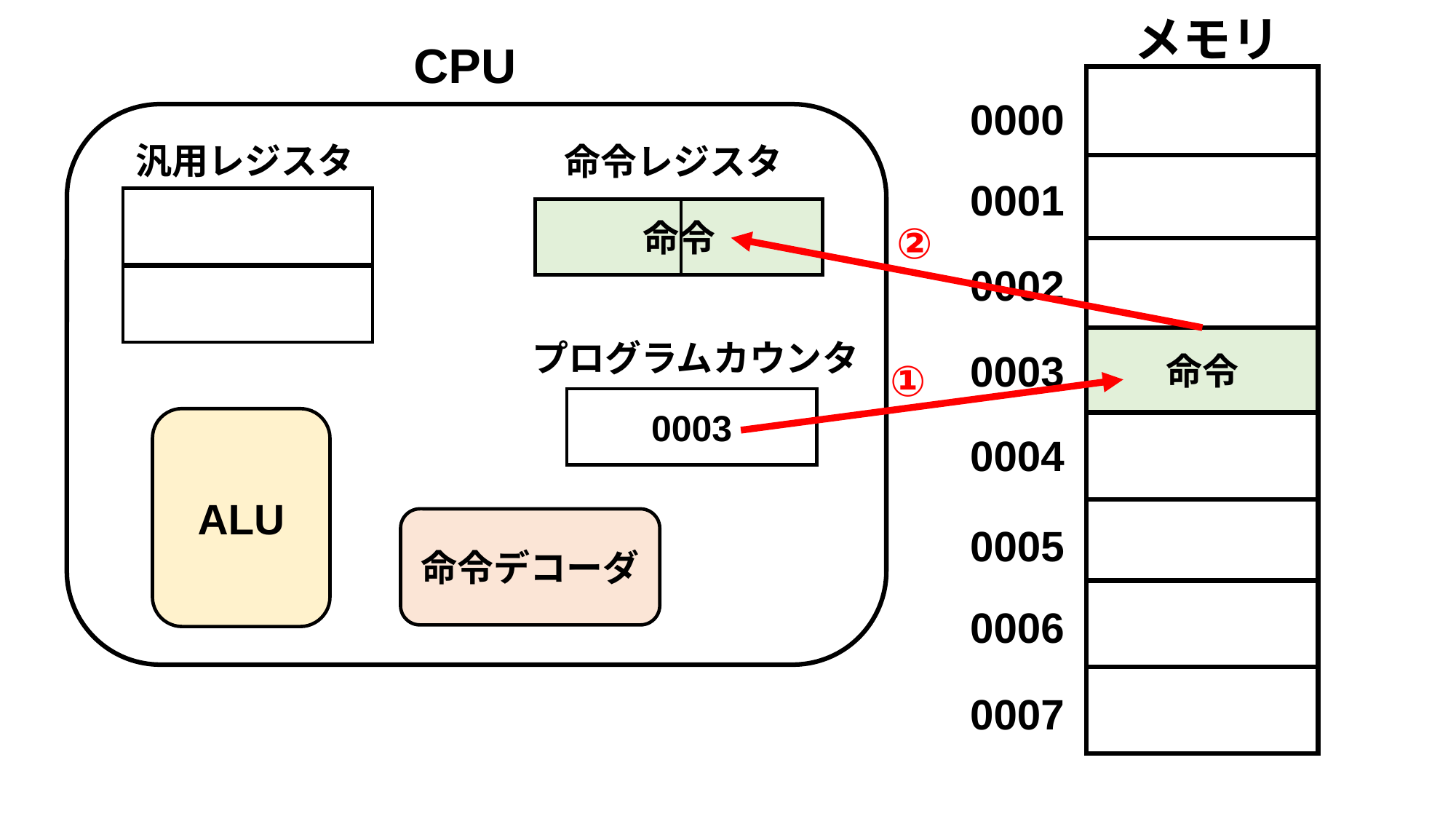

メモリ
CPU

0000
0001
0002
0003
0004
0005
0006
0007
命令

汎用レジスタ
命令レジスタ
命令

②

プログラムカウンタ
①
0003
ALU
命令デコーダ